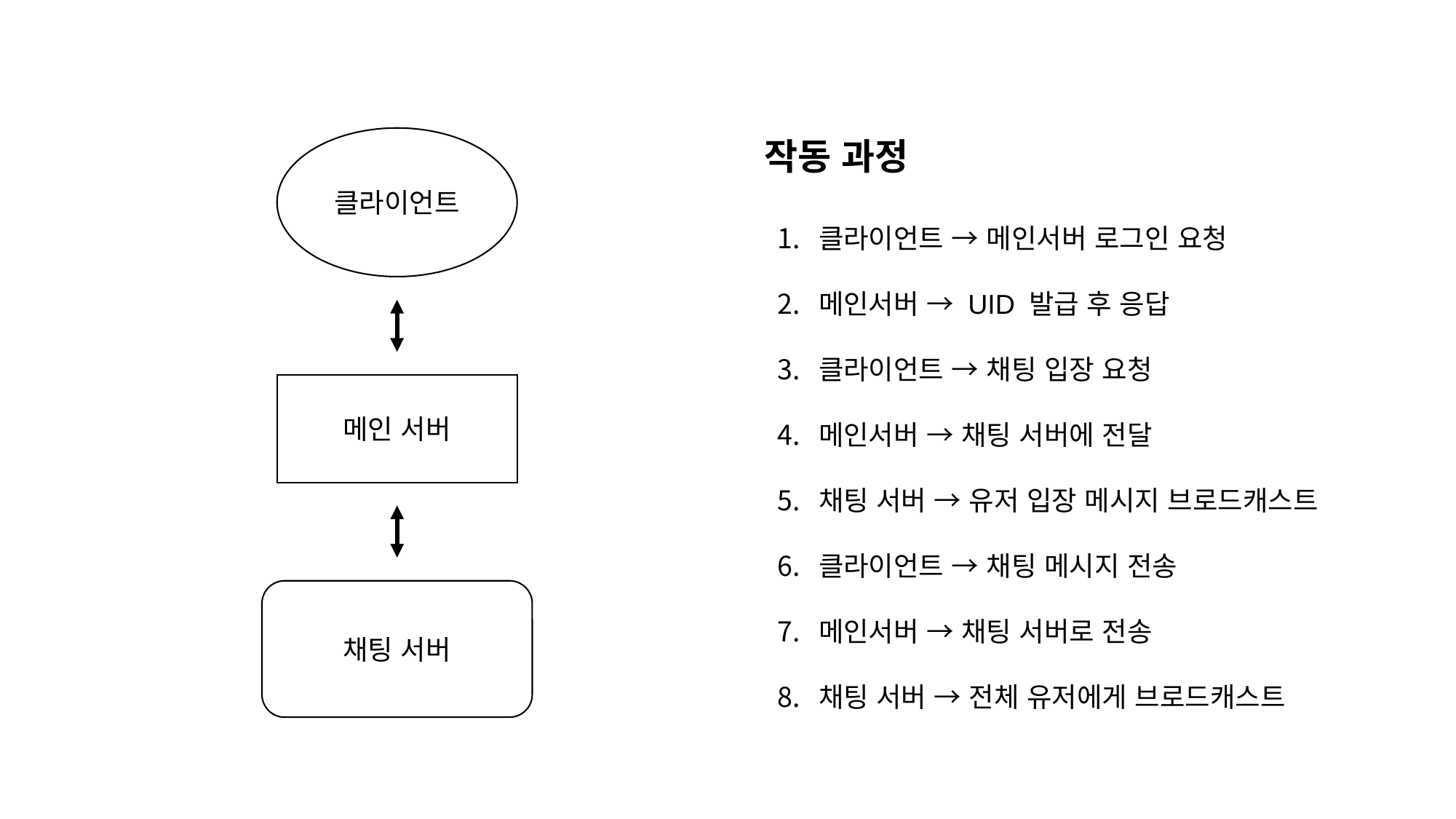

클라이언트
작동 과정
클라이언트 → 메인서버 로그인 요청
메인서버 → UID 발급 후 응답
클라이언트 → 채팅 입장 요청
메인서버 → 채팅 서버에 전달
채팅 서버 → 유저 입장 메시지 브로드캐스트
클라이언트 → 채팅 메시지 전송
메인서버 → 채팅 서버로 전송
채팅 서버 → 전체 유저에게 브로드캐스트

메인 서버
채팅 서버